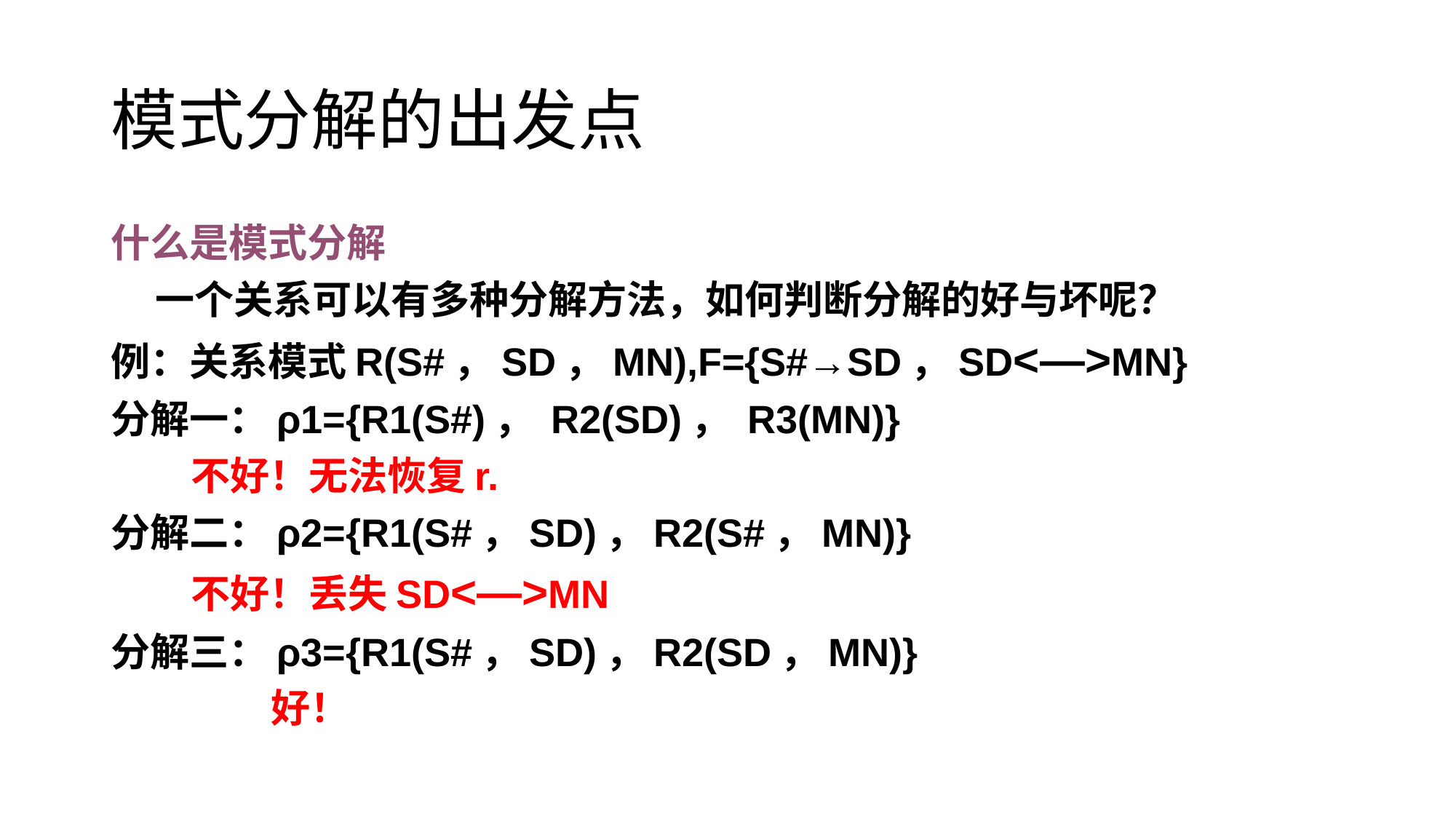

# 模式分解的出发点
什么是模式分解
    一个关系可以有多种分解方法，如何判断分解的好与坏呢？
例：关系模式R(S#，SD，MN),F={S#→SD，SD<—>MN}
分解一：ρ1={R1(S#)， R2(SD)， R3(MN)}
        不好！无法恢复r.
分解二：ρ2={R1(S#，SD)，R2(S#，MN)}
        不好！丢失SD<—>MN
分解三：ρ3={R1(S#，SD)，R2(SD，MN)}
                 好！